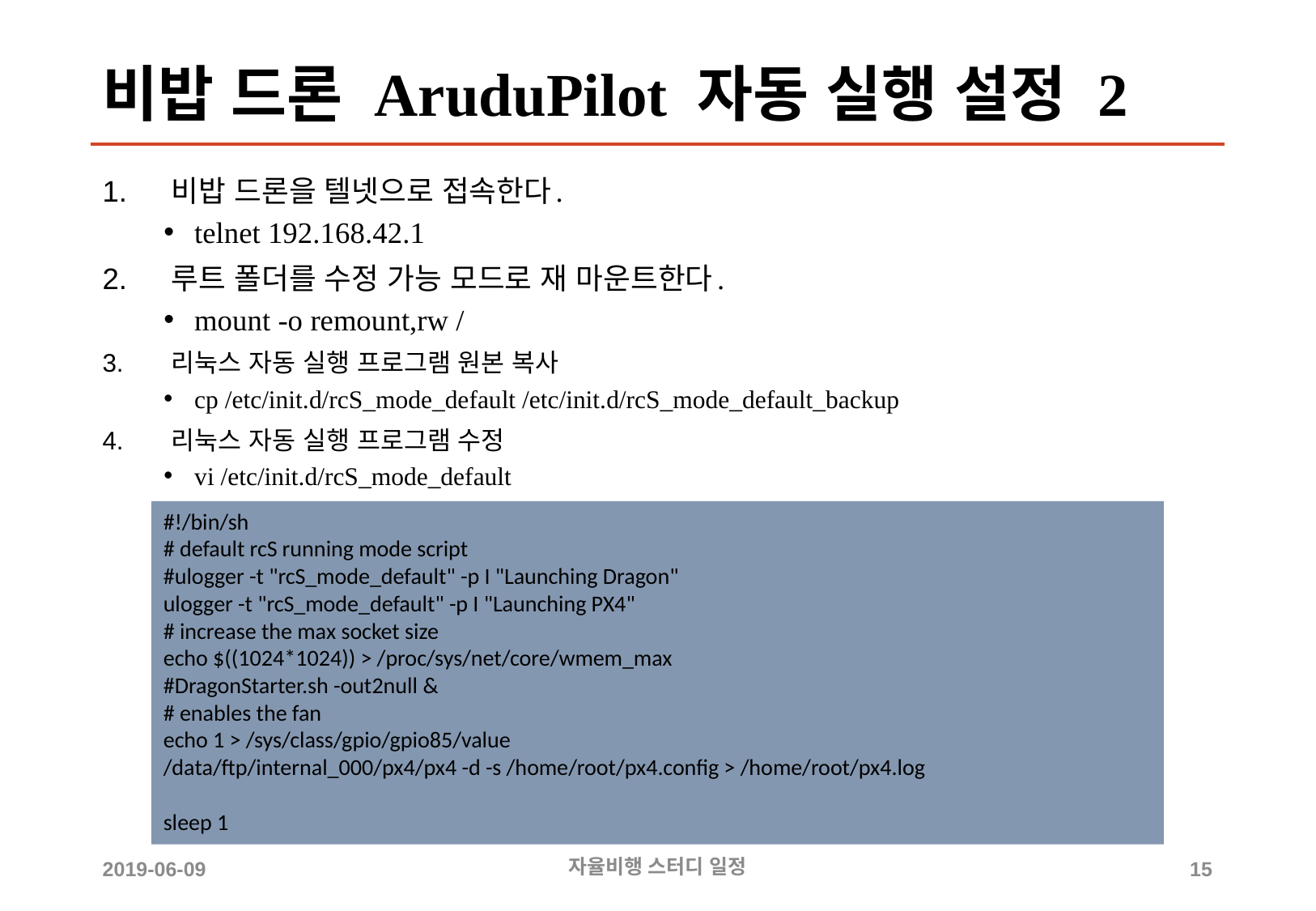

# 비밥 드론 AruduPilot 자동 실행 설정 2
비밥 드론을 텔넷으로 접속한다.
telnet 192.168.42.1
루트 폴더를 수정 가능 모드로 재 마운트한다.
mount -o remount,rw /
리눅스 자동 실행 프로그램 원본 복사
cp /etc/init.d/rcS_mode_default /etc/init.d/rcS_mode_default_backup
리눅스 자동 실행 프로그램 수정
vi /etc/init.d/rcS_mode_default

#!/bin/sh
# default rcS running mode script
#ulogger -t "rcS_mode_default" -p I "Launching Dragon"
ulogger -t "rcS_mode_default" -p I "Launching PX4"
# increase the max socket size
echo $((1024*1024)) > /proc/sys/net/core/wmem_max
#DragonStarter.sh -out2null &
# enables the fan
echo 1 > /sys/class/gpio/gpio85/value
/data/ftp/internal_000/px4/px4 -d -s /home/root/px4.config > /home/root/px4.log

sleep 1
2019-06-09
자율비행 스터디 일정
15